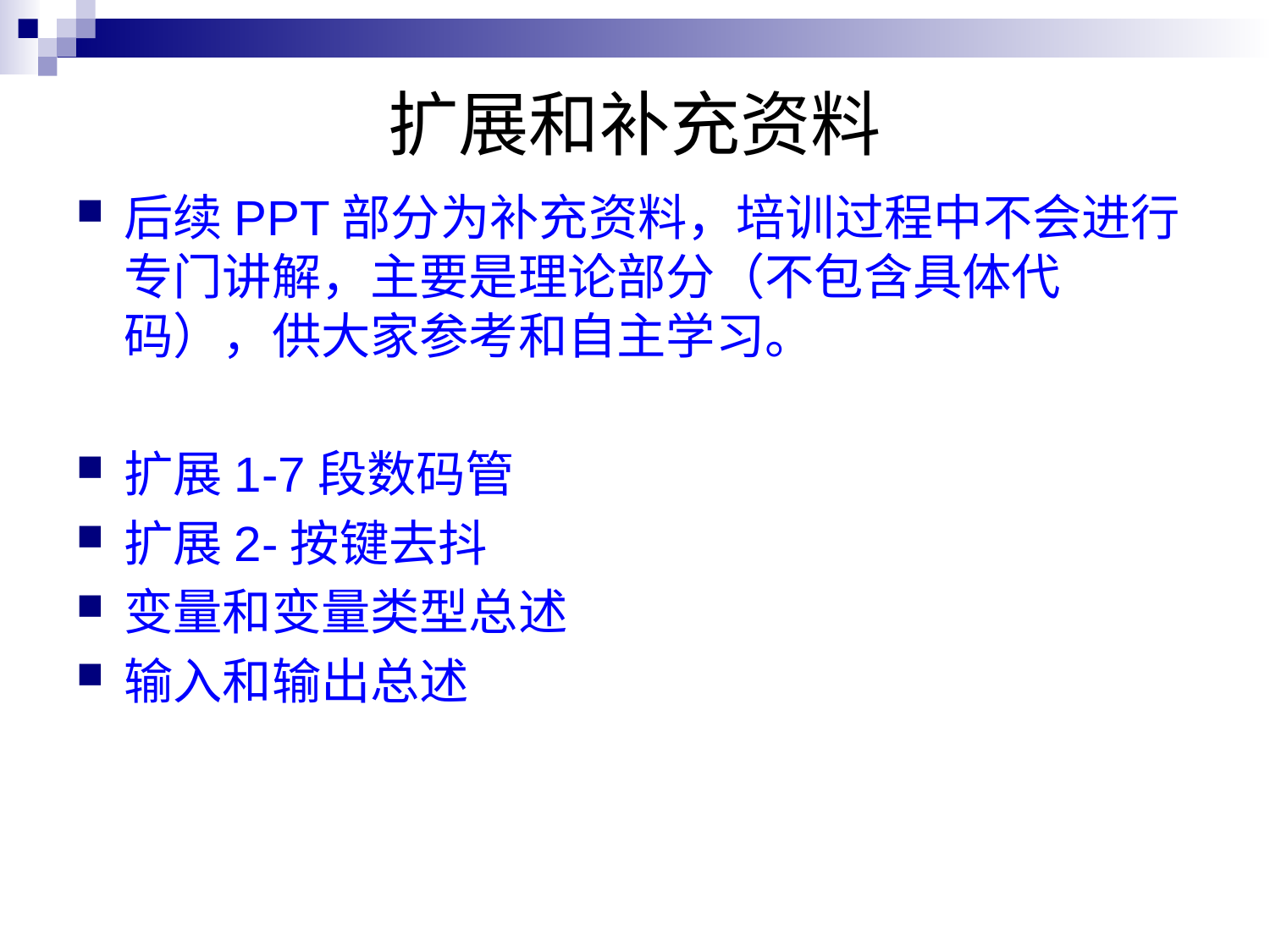

# 扩展和补充资料
后续PPT部分为补充资料，培训过程中不会进行专门讲解，主要是理论部分（不包含具体代码），供大家参考和自主学习。

扩展1-7段数码管
扩展2-按键去抖
变量和变量类型总述
输入和输出总述